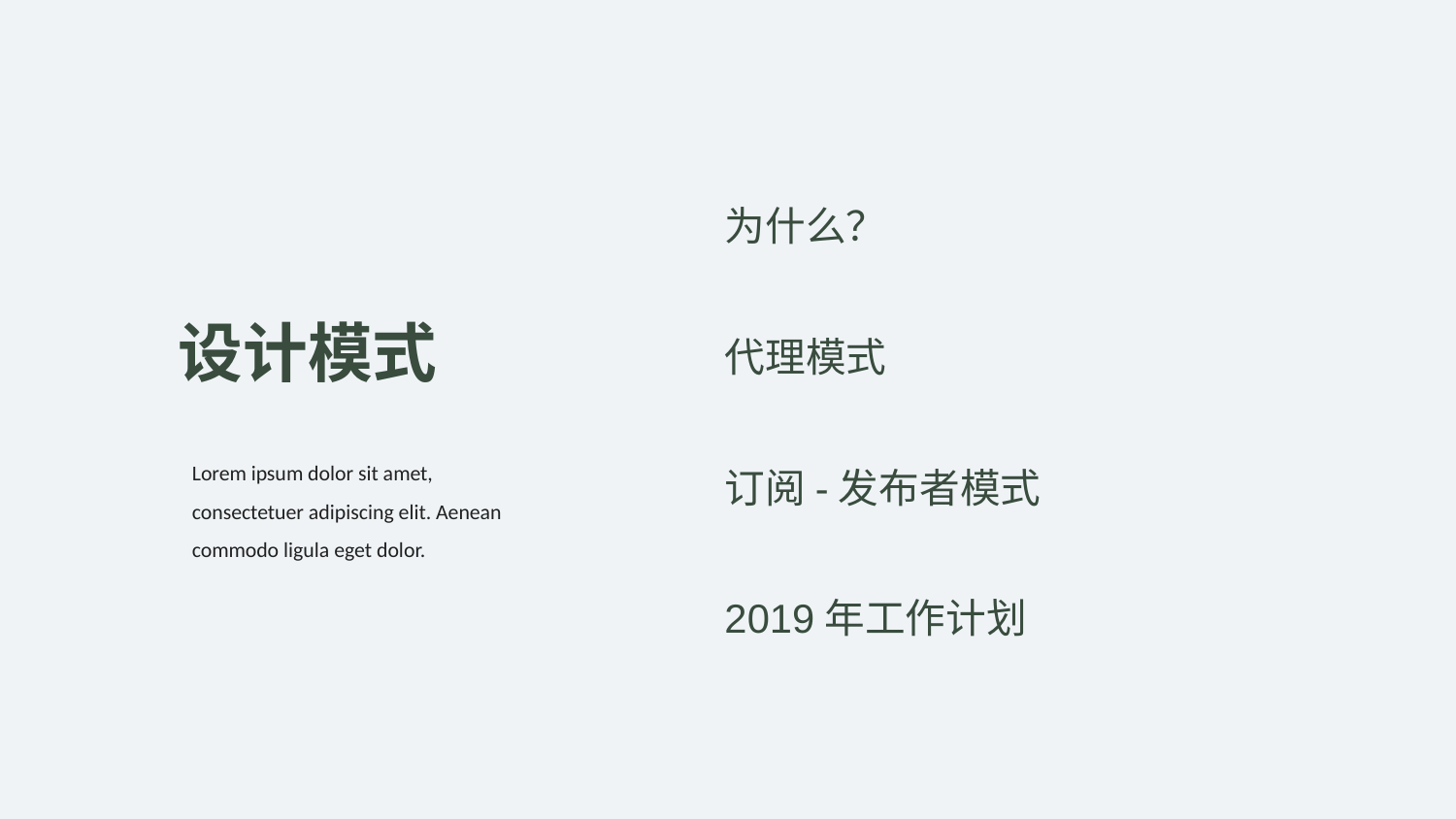

为什么？
代理模式
订阅-发布者模式
2019年工作计划
设计模式
Lorem ipsum dolor sit amet, consectetuer adipiscing elit. Aenean commodo ligula eget dolor.